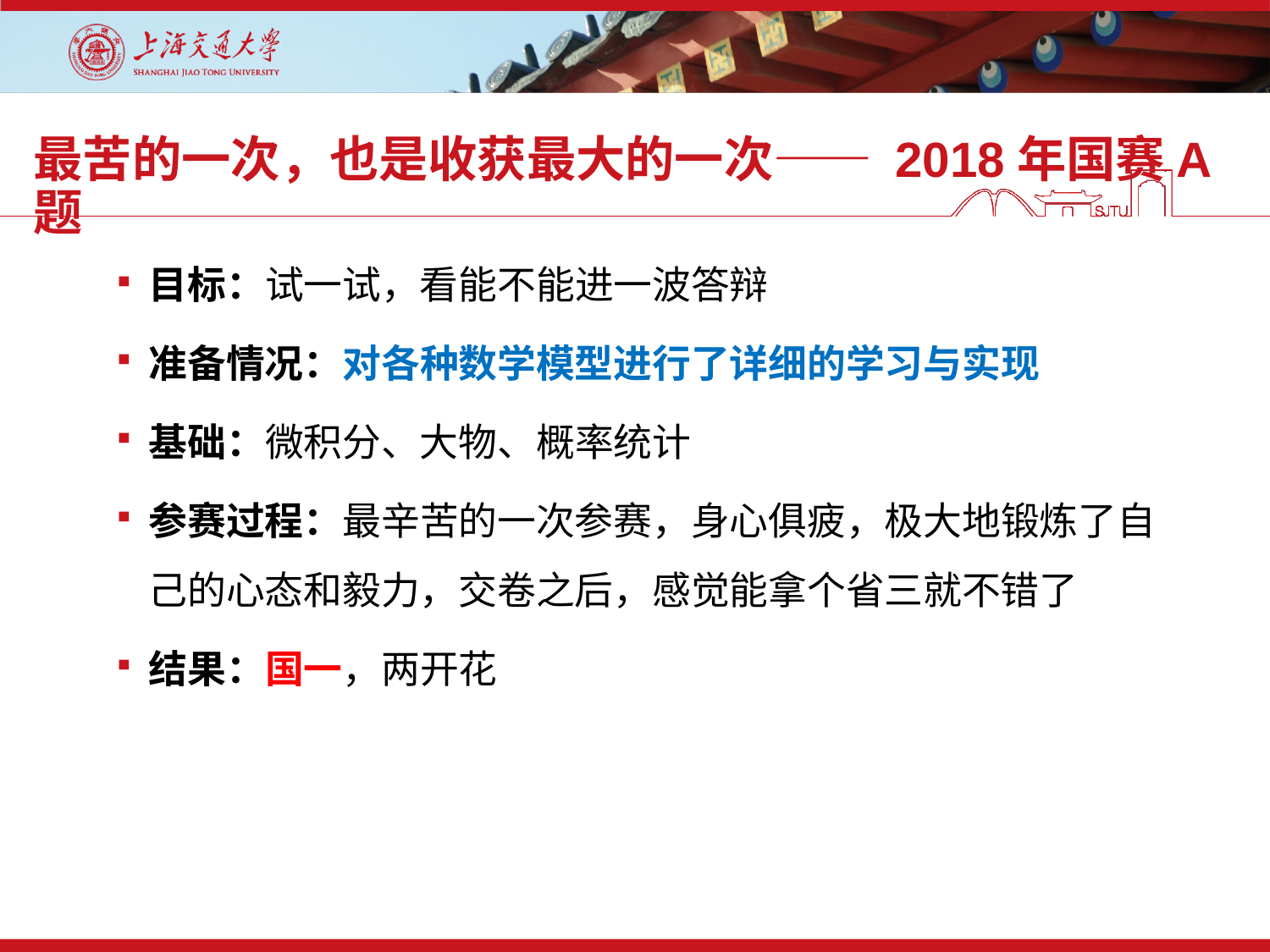

# 最苦的一次，也是收获最大的一次—— 2018年国赛A题
目标：试一试，看能不能进一波答辩
准备情况：对各种数学模型进行了详细的学习与实现
基础：微积分、大物、概率统计
参赛过程：最辛苦的一次参赛，身心俱疲，极大地锻炼了自己的心态和毅力，交卷之后，感觉能拿个省三就不错了
结果：国一，两开花